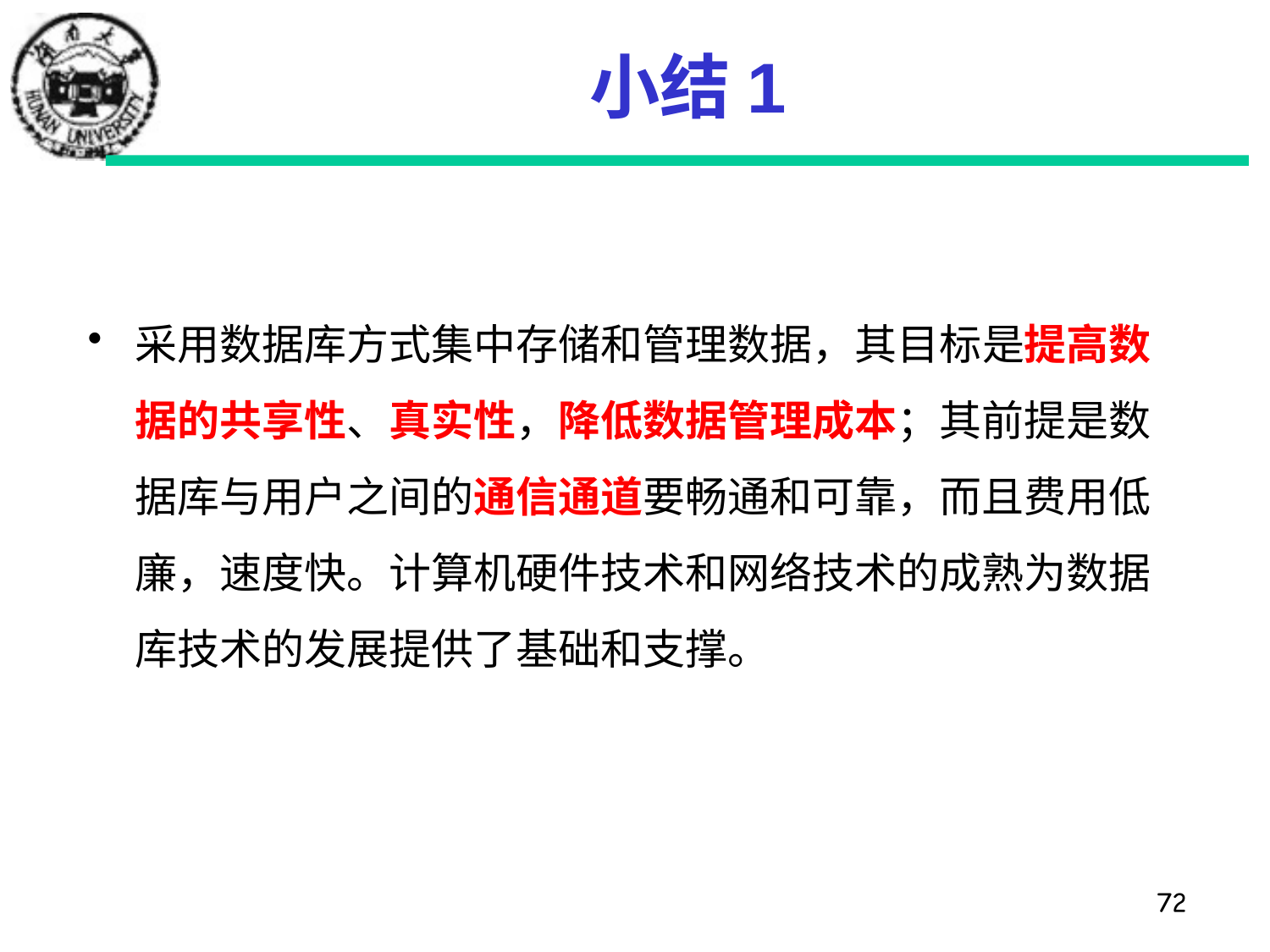

# 小结1
采用数据库方式集中存储和管理数据，其目标是提高数据的共享性、真实性，降低数据管理成本；其前提是数据库与用户之间的通信通道要畅通和可靠，而且费用低廉，速度快。计算机硬件技术和网络技术的成熟为数据库技术的发展提供了基础和支撑。

72